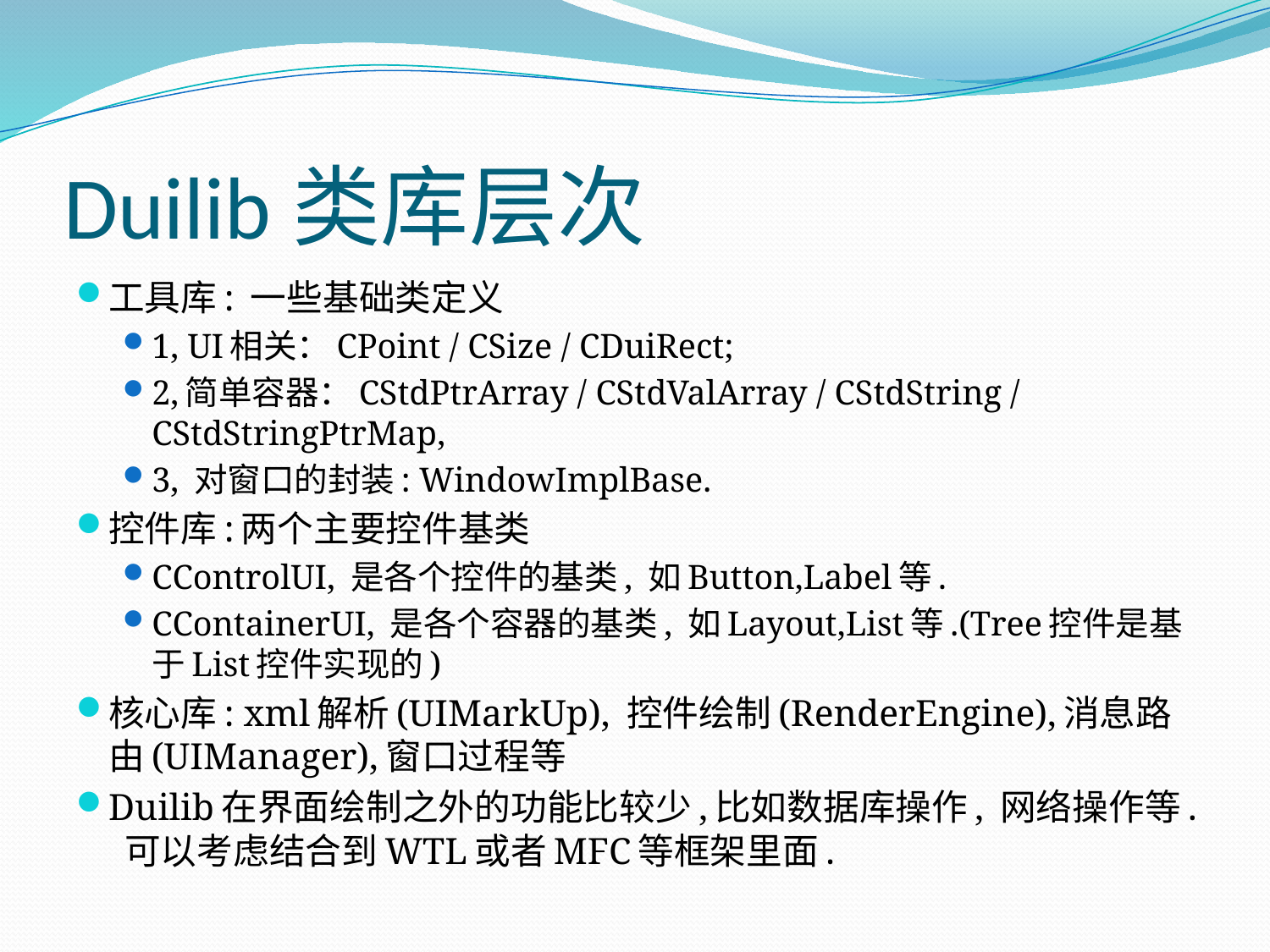

# Duilib类库层次
工具库: 一些基础类定义
1, UI相关：CPoint / CSize / CDuiRect;
2,简单容器：CStdPtrArray / CStdValArray / CStdString / CStdStringPtrMap,
3, 对窗口的封装: WindowImplBase.
控件库:两个主要控件基类
CControlUI, 是各个控件的基类, 如Button,Label等.
CContainerUI, 是各个容器的基类, 如Layout,List等.(Tree控件是基于List控件实现的)
核心库: xml解析(UIMarkUp), 控件绘制(RenderEngine),消息路由(UIManager),窗口过程等
Duilib在界面绘制之外的功能比较少,比如数据库操作, 网络操作等. 可以考虑结合到WTL或者MFC等框架里面.